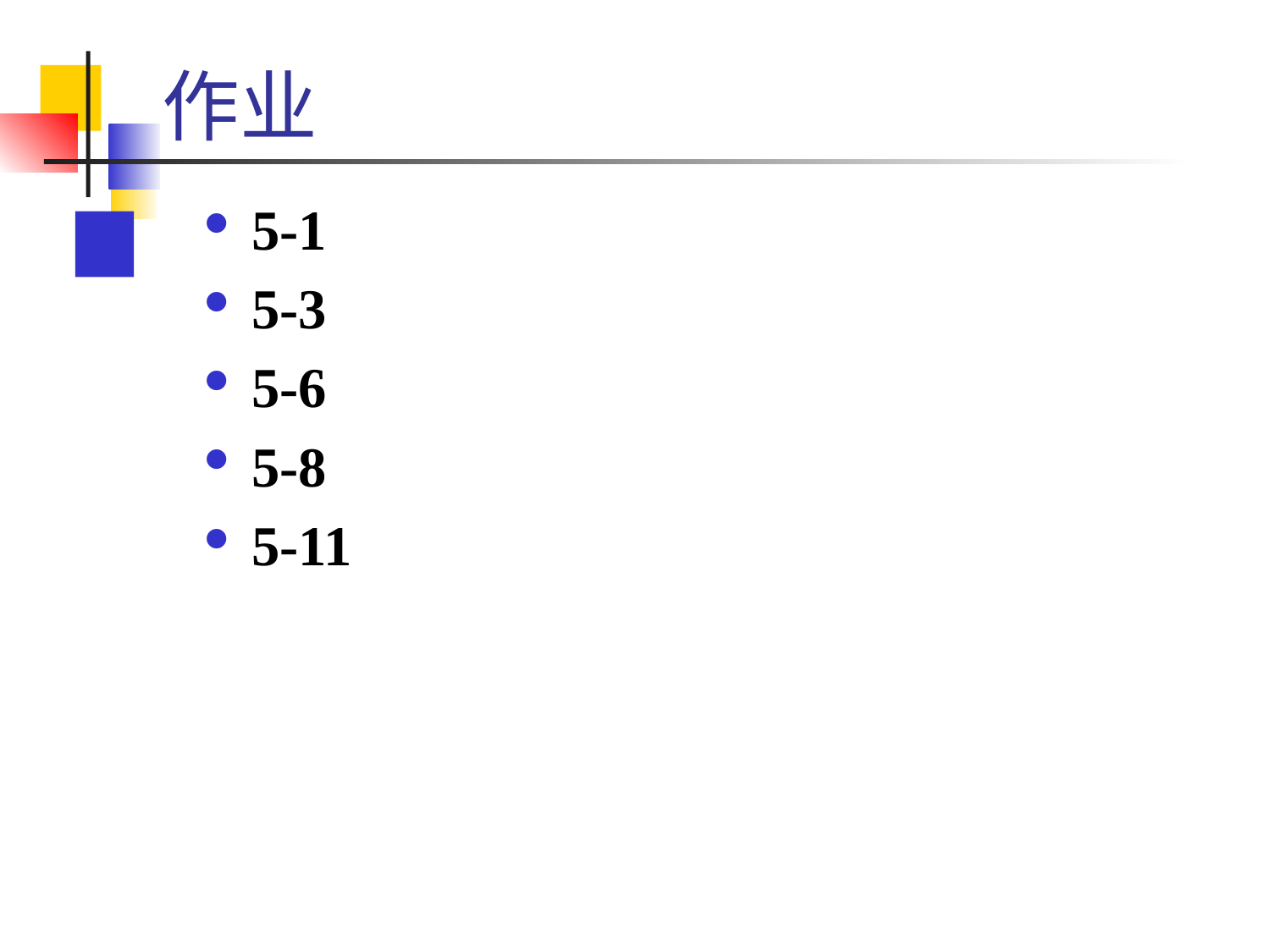

作业
5-1
5-3
5-6
5-8
5-11
68